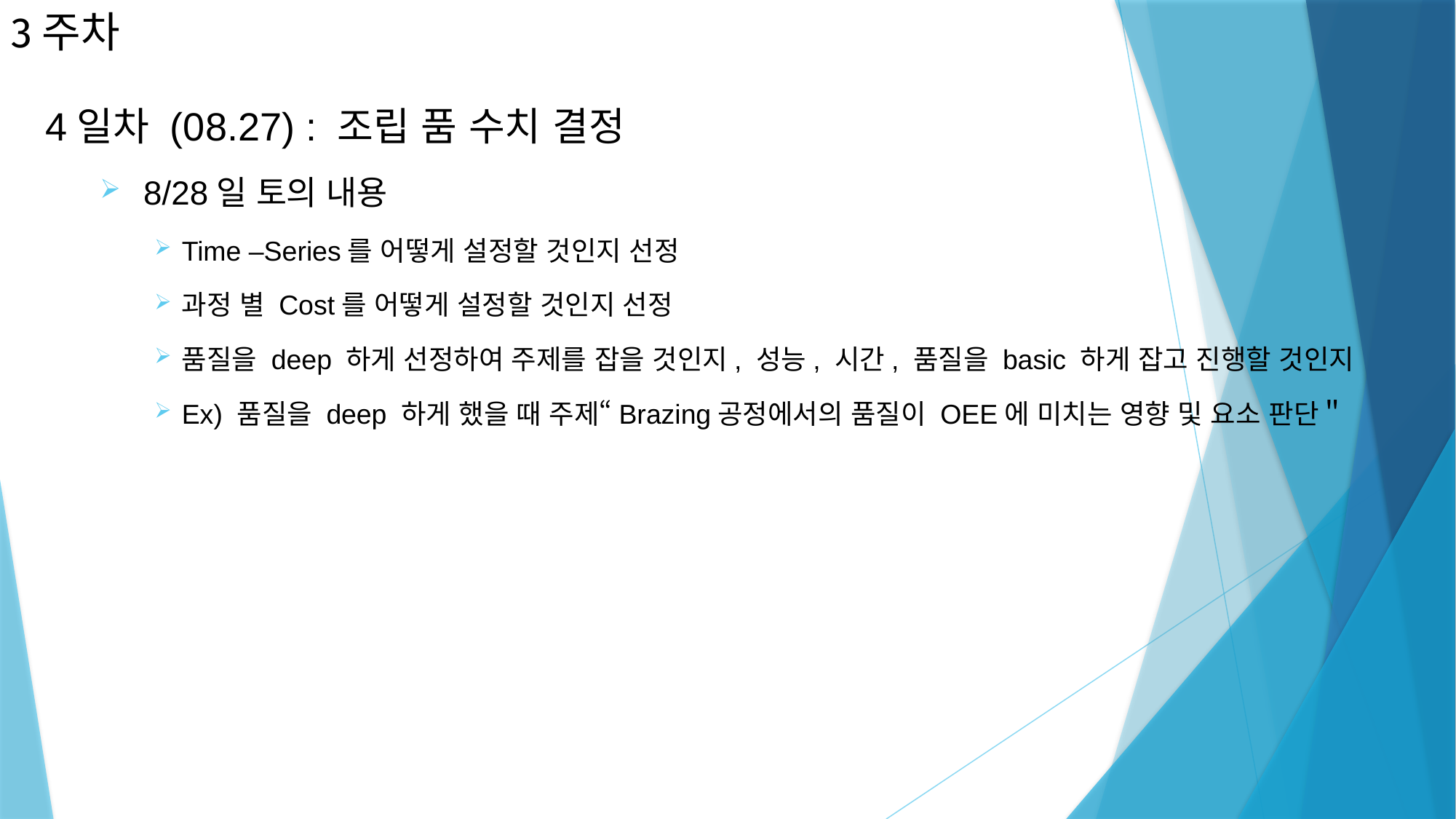

# 3주차
4일차 (08.27) : 조립 품 수치 결정
 8/28일 토의 내용
Time –Series를 어떻게 설정할 것인지 선정
과정 별 Cost를 어떻게 설정할 것인지 선정
품질을 deep 하게 선정하여 주제를 잡을 것인지, 성능, 시간, 품질을 basic 하게 잡고 진행할 것인지
Ex) 품질을 deep 하게 했을 때 주제“Brazing공정에서의 품질이 OEE에 미치는 영향 및 요소 판단＂